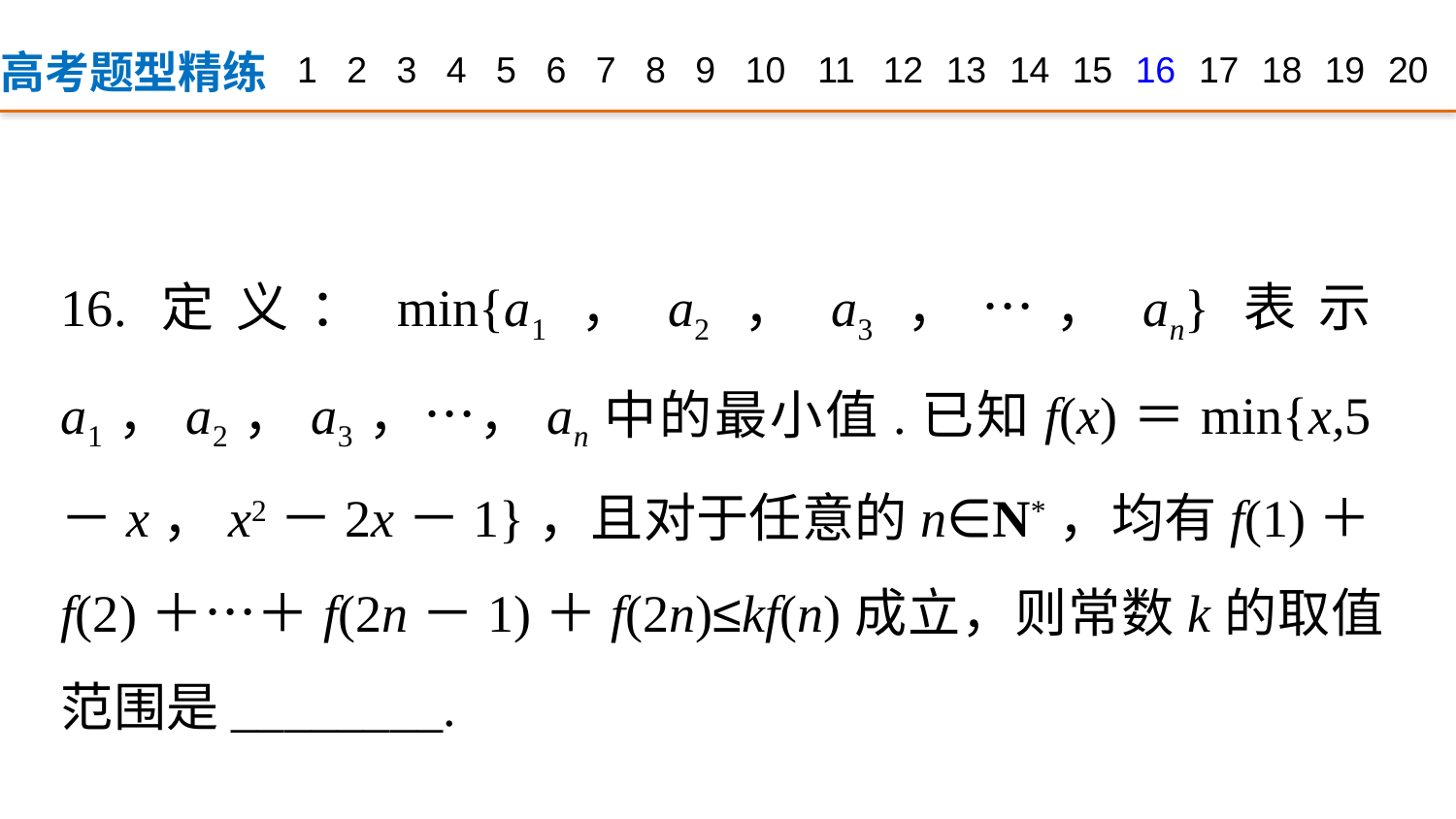

高考题型精练
1
2
3
4
5
6
7
8
9
12
13
14
15
16
17
18
19
20
10
11
16.定义：min{a1，a2，a3，…，an}表示a1，a2，a3，…，an中的最小值.已知f(x)＝min{x,5－x，x2－2x－1}，且对于任意的n∈N*，均有f(1)＋f(2)＋…＋f(2n－1)＋f(2n)≤kf(n)成立，则常数k的取值范围是________.